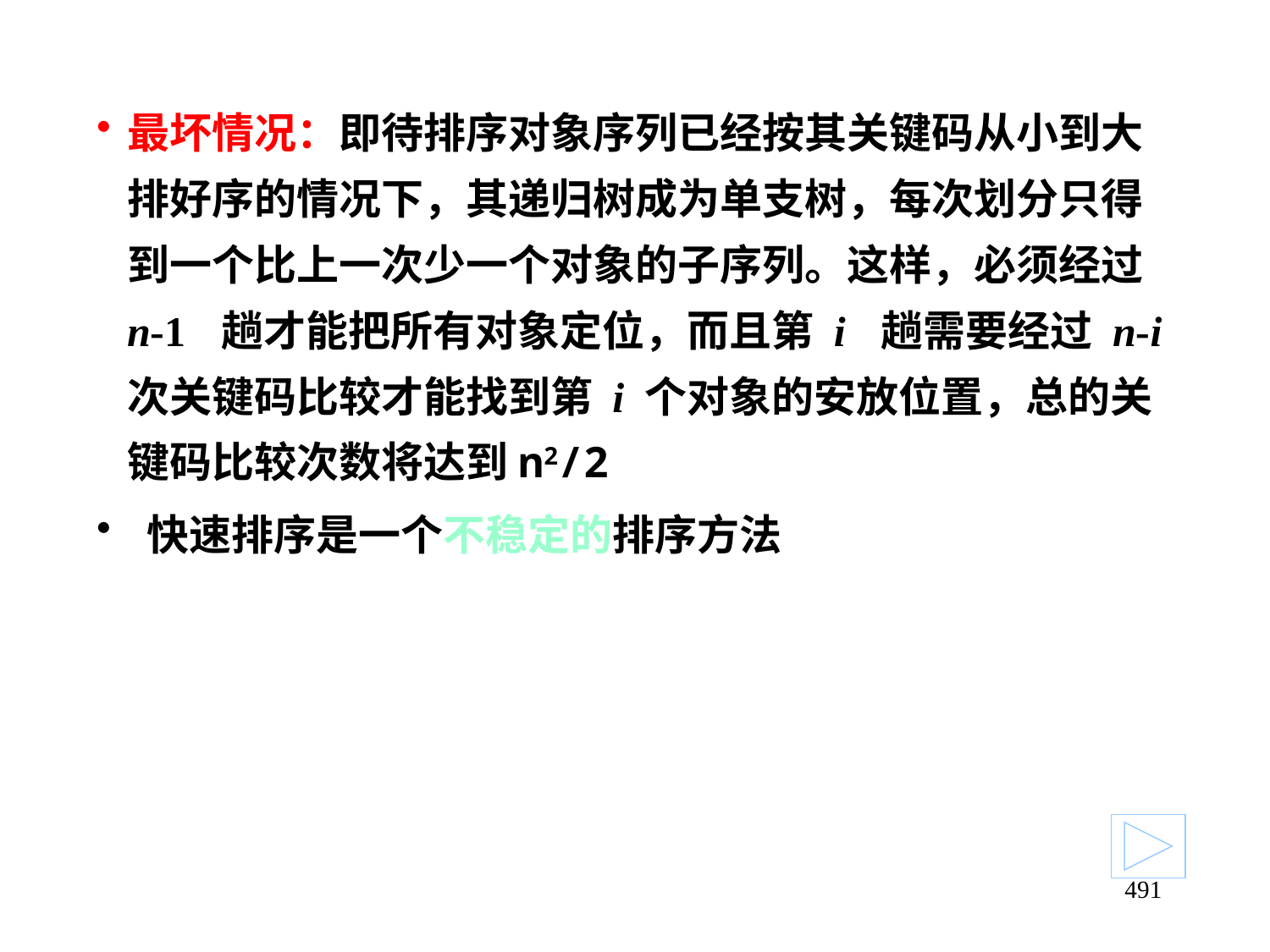

最坏情况：即待排序对象序列已经按其关键码从小到大排好序的情况下，其递归树成为单支树，每次划分只得到一个比上一次少一个对象的子序列。这样，必须经过 n-1 趟才能把所有对象定位，而且第 i 趟需要经过 n-i 次关键码比较才能找到第 i 个对象的安放位置，总的关键码比较次数将达到n2/2
 快速排序是一个不稳定的排序方法

491